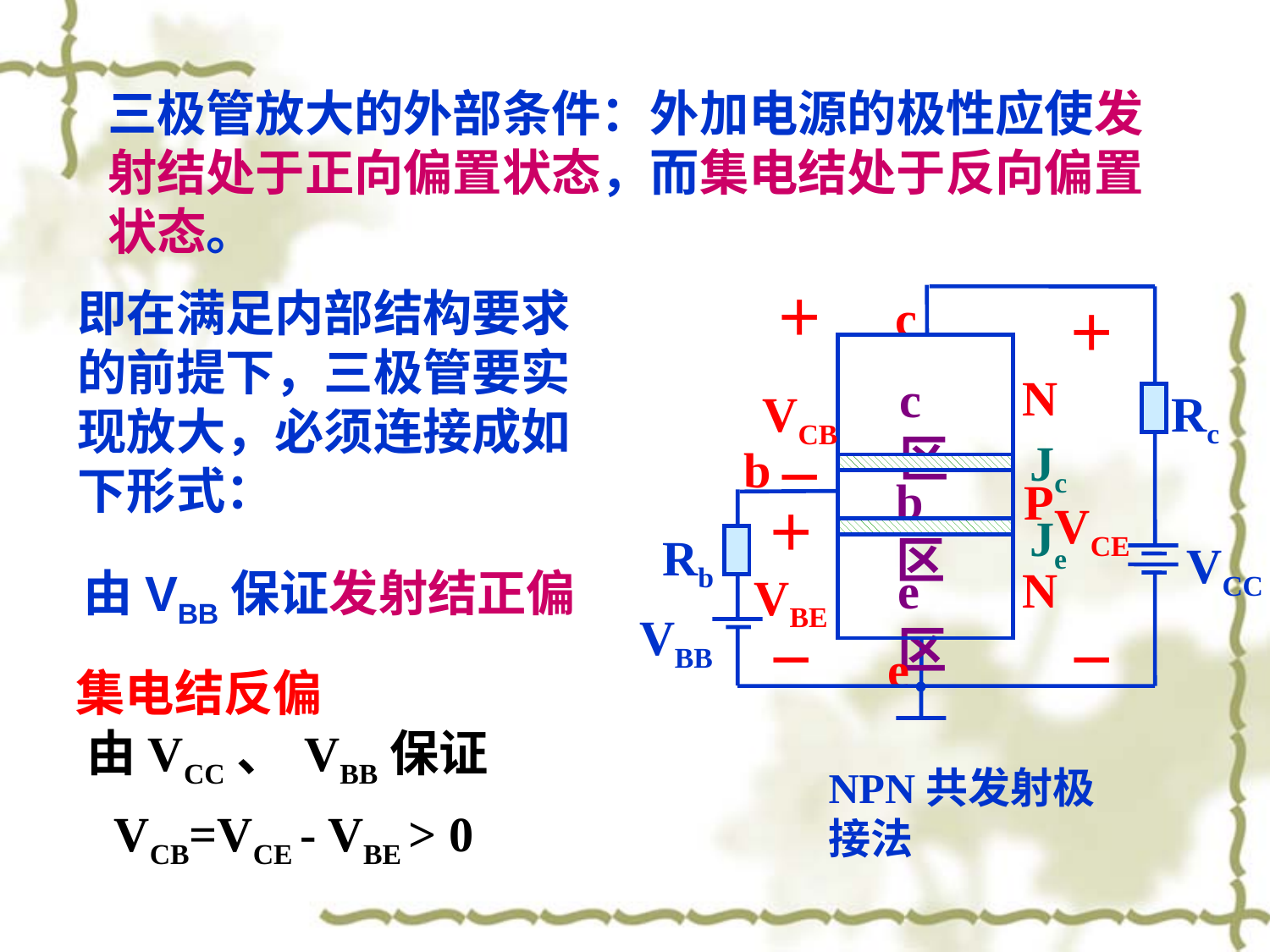

三极管放大的外部条件：外加电源的极性应使发射结处于正向偏置状态，而集电结处于反向偏置状态。
即在满足内部结构要求的前提下，三极管要实现放大，必须连接成如下形式：

＋
c
＋

N
c区
Rc
VCB

Jc
b

－

b区
P

VCE
＋
Je

Rb

VCC

N
e区

VBE

VBB

－
－
e

NPN共发射极接法
由VBB保证发射结正偏
集电结反偏
由VCC、 VBB保证
VCB=VCE - VBE > 0
67